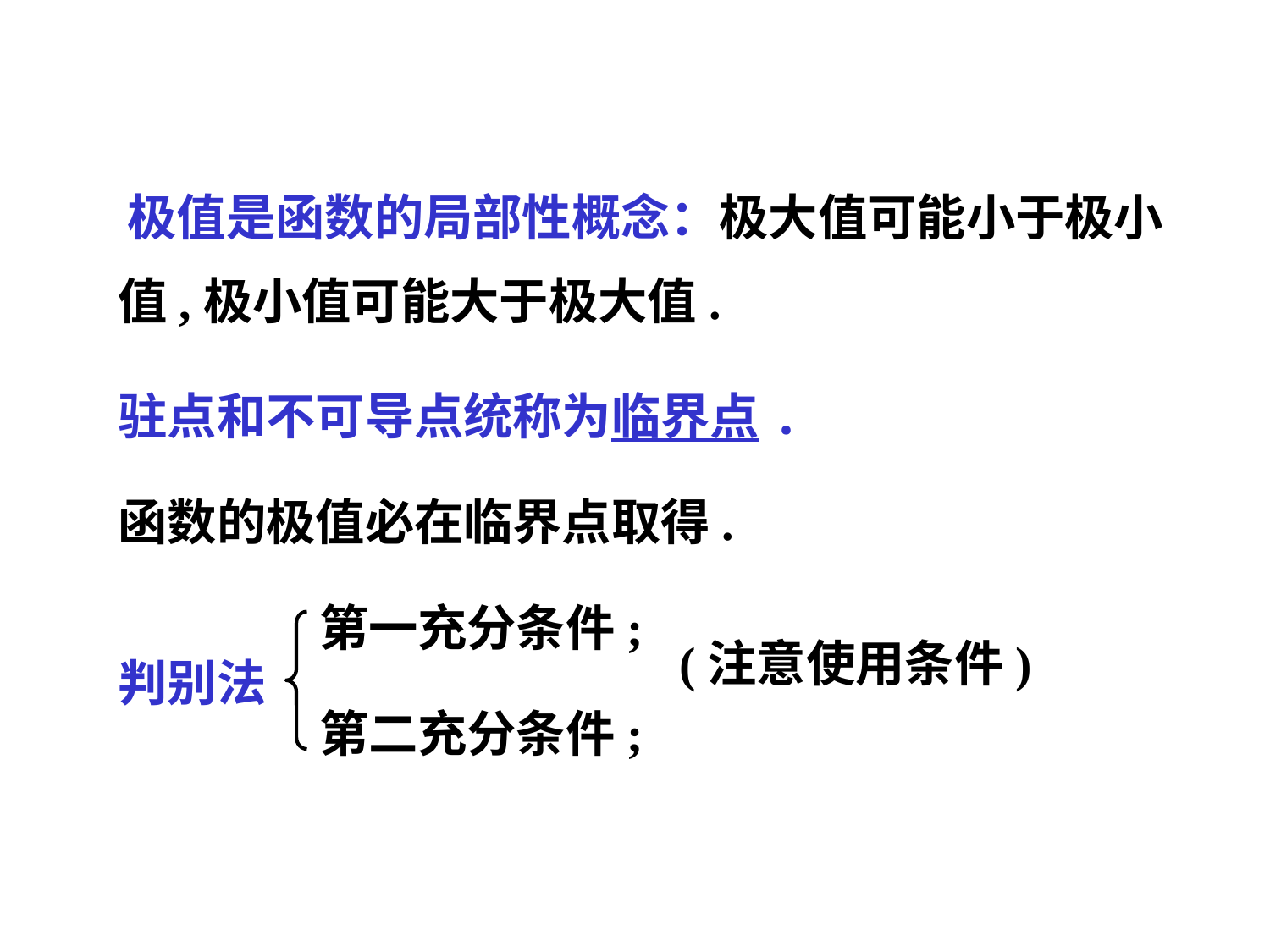

极值是函数的局部性概念：极大值可能小于极小
值,极小值可能大于极大值.
驻点和不可导点统称为临界点.
函数的极值必在临界点取得.
第一充分条件;

(注意使用条件)
判别法
第二充分条件;